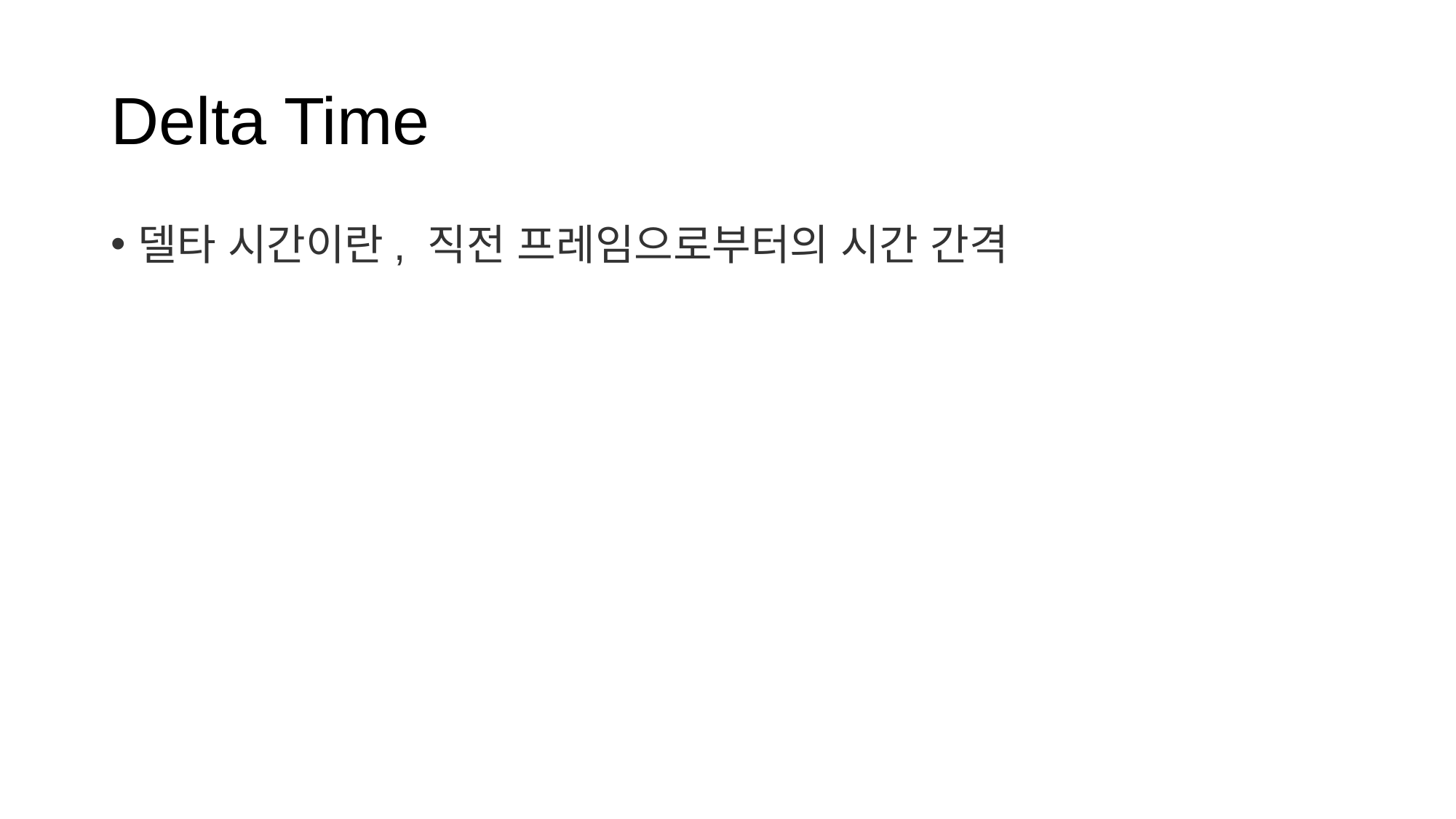

# Delta Time
델타 시간이란, 직전 프레임으로부터의 시간 간격